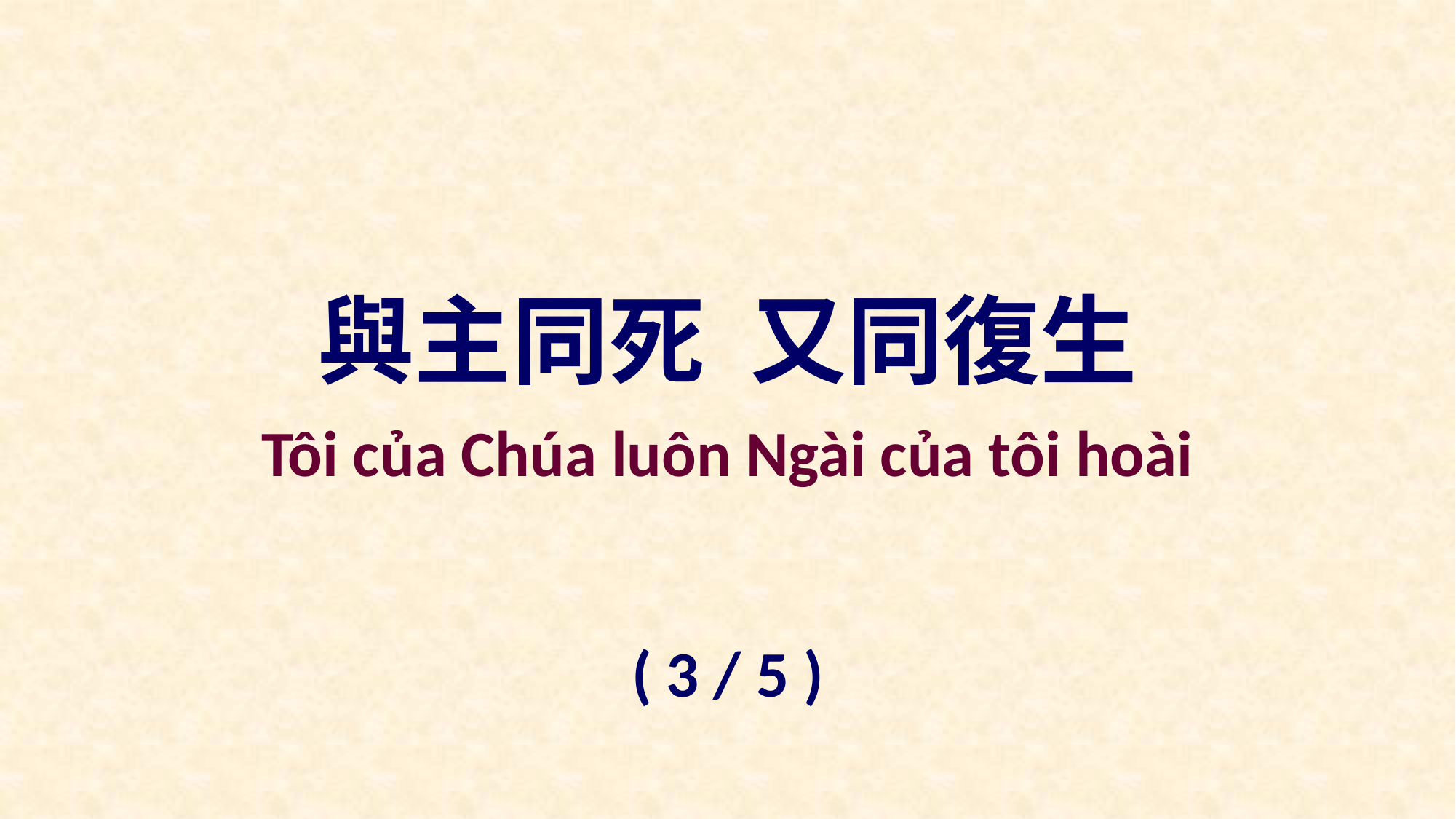

與主同死  又同復生
Tôi của Chúa luôn Ngài của tôi hoài
( 3 / 5 )